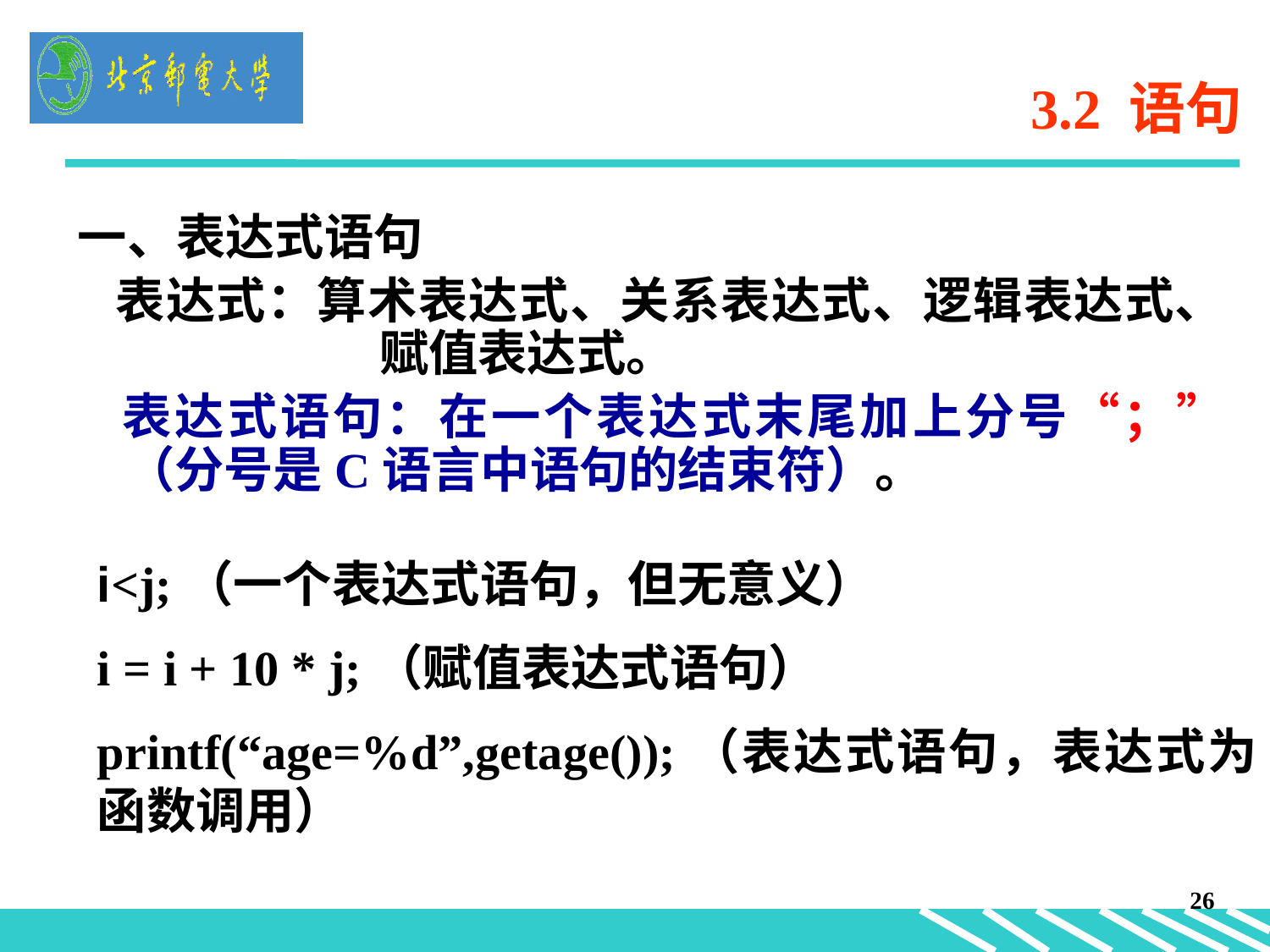

# 3.2 语句
一、表达式语句
  表达式：算术表达式、关系表达式、逻辑表达式、 		赋值表达式。
  表达式语句：在一个表达式末尾加上分号“；”（分号是C语言中语句的结束符）。
i<j;（一个表达式语句，但无意义）
i = i + 10 * j;（赋值表达式语句）
printf(“age=%d”,getage());（表达式语句，表达式为函数调用）
26